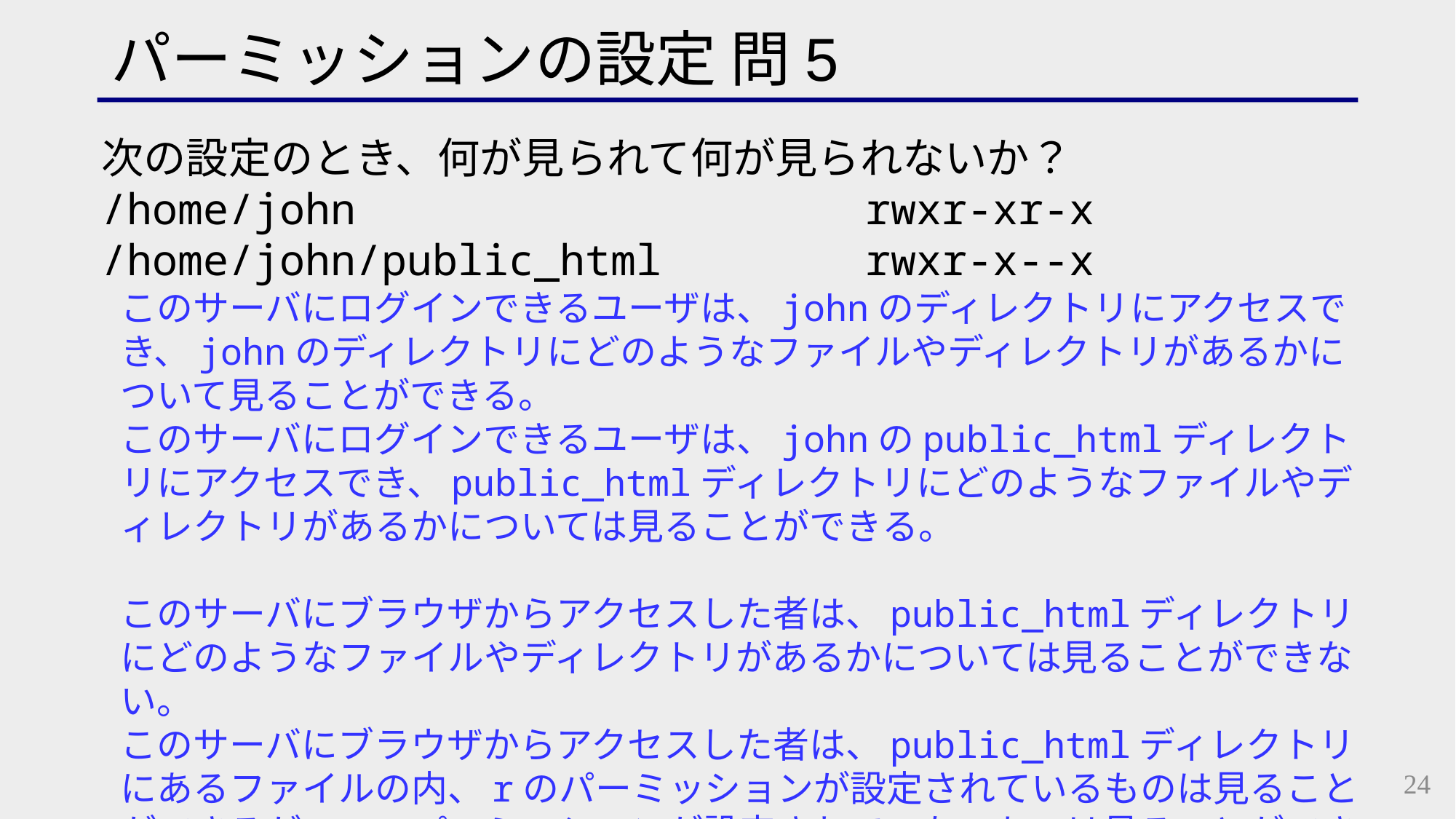

パーミッションの設定 問5
次の設定のとき、何が見られて何が見られないか？
/home/john                    rwxr-xr-x
/home/john/public_html        rwxr-x--x
このサーバにログインできるユーザは、johnのディレクトリにアクセスでき、johnのディレクトリにどのようなファイルやディレクトリがあるかについて見ることができる。
このサーバにログインできるユーザは、johnのpublic_htmlディレクトリにアクセスでき、public_htmlディレクトリにどのようなファイルやディレクトリがあるかについては見ることができる。

このサーバにブラウザからアクセスした者は、public_htmlディレクトリにどのようなファイルやディレクトリがあるかについては見ることができない。
このサーバにブラウザからアクセスした者は、public_htmlディレクトリにあるファイルの内、rのパーミッションが設定されているものは見ることができるが、rのパーミッションが設定されていないものは見ることができない。
24